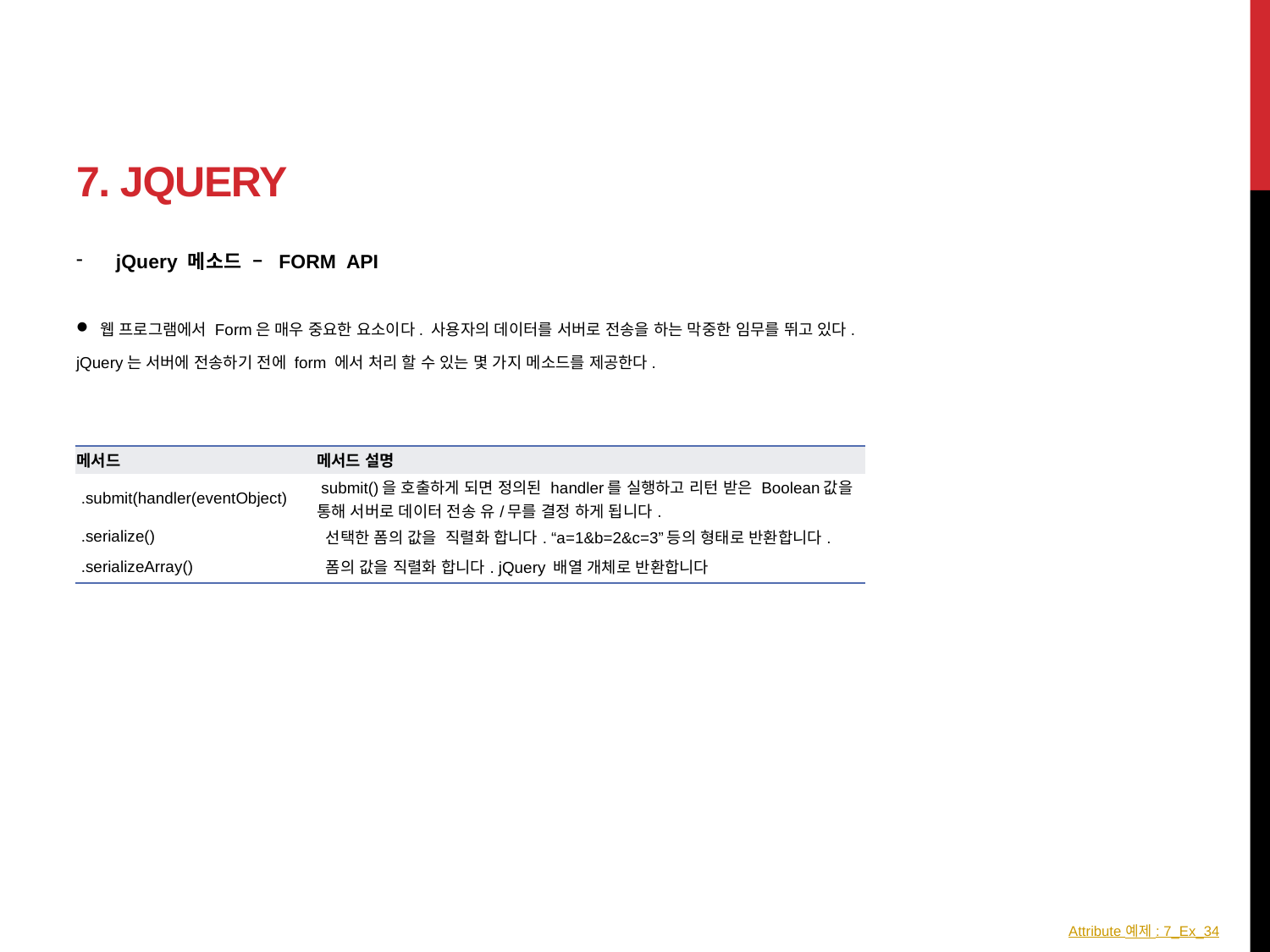

# 7. jquery
jQuery 메소드  –  FORM  API

웹 프로그램에서 Form은 매우 중요한 요소이다. 사용자의 데이터를 서버로 전송을 하는 막중한 임무를 뛰고 있다.
jQuery는 서버에 전송하기 전에 form 에서 처리 할 수 있는 몇 가지 메소드를 제공한다.

| 메서드 | 메서드 설명 |
| --- | --- |
| .submit(handler(eventObject) | submit()을 호출하게 되면 정의된 handler를 실행하고 리턴 받은 Boolean값을 통해 서버로 데이터 전송 유/무를 결정 하게 됩니다. |
| .serialize() | 선택한 폼의 값을 직렬화 합니다. “a=1&b=2&c=3”등의 형태로 반환합니다. |
| .serializeArray() | 폼의 값을 직렬화 합니다. jQuery 배열 개체로 반환합니다 |
Attribute 예제 : 7_Ex_34